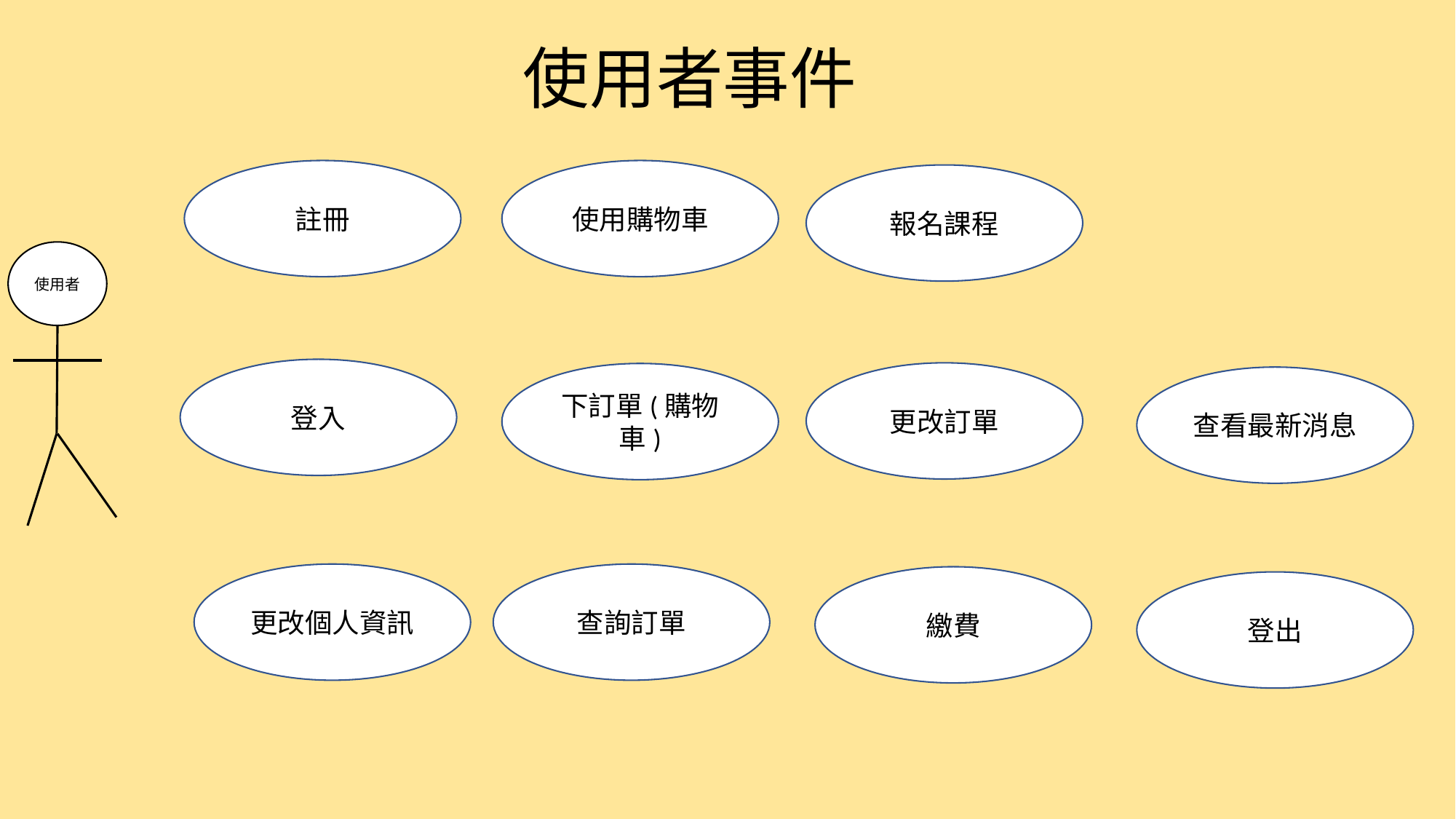

# 使用者事件
註冊
使用購物車
報名課程
使用者
登入
更改訂單
下訂單(購物車)
查看最新消息
更改個人資訊
查詢訂單
繳費
登出